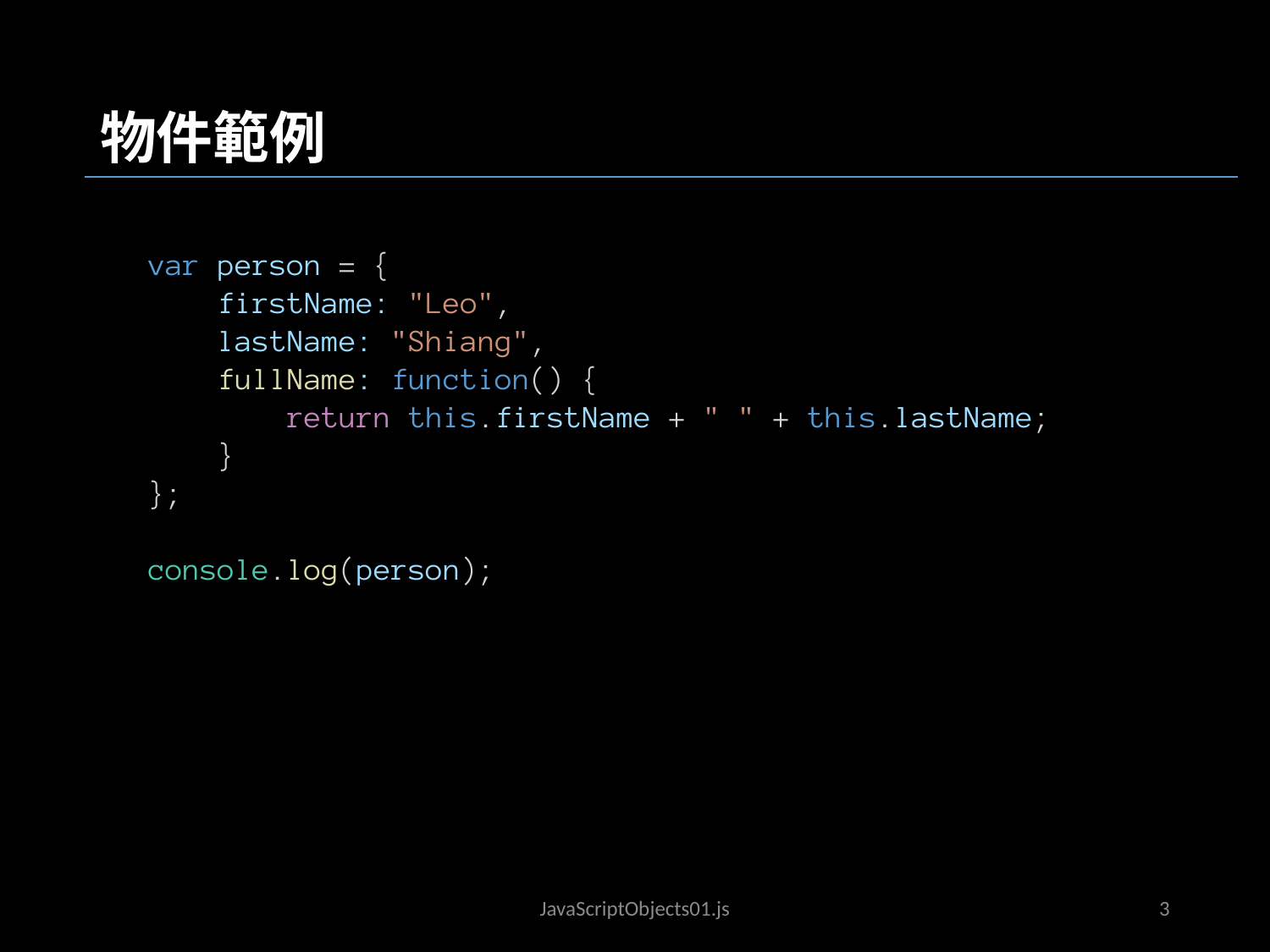

物件範例

var person = {
    firstName: "Leo",
    lastName: "Shiang",
    fullName: function() {
        return this.firstName + " " + this.lastName;
    }
};
console.log(person);
JavaScriptObjects02.js
JavaScriptObjects01.js
3